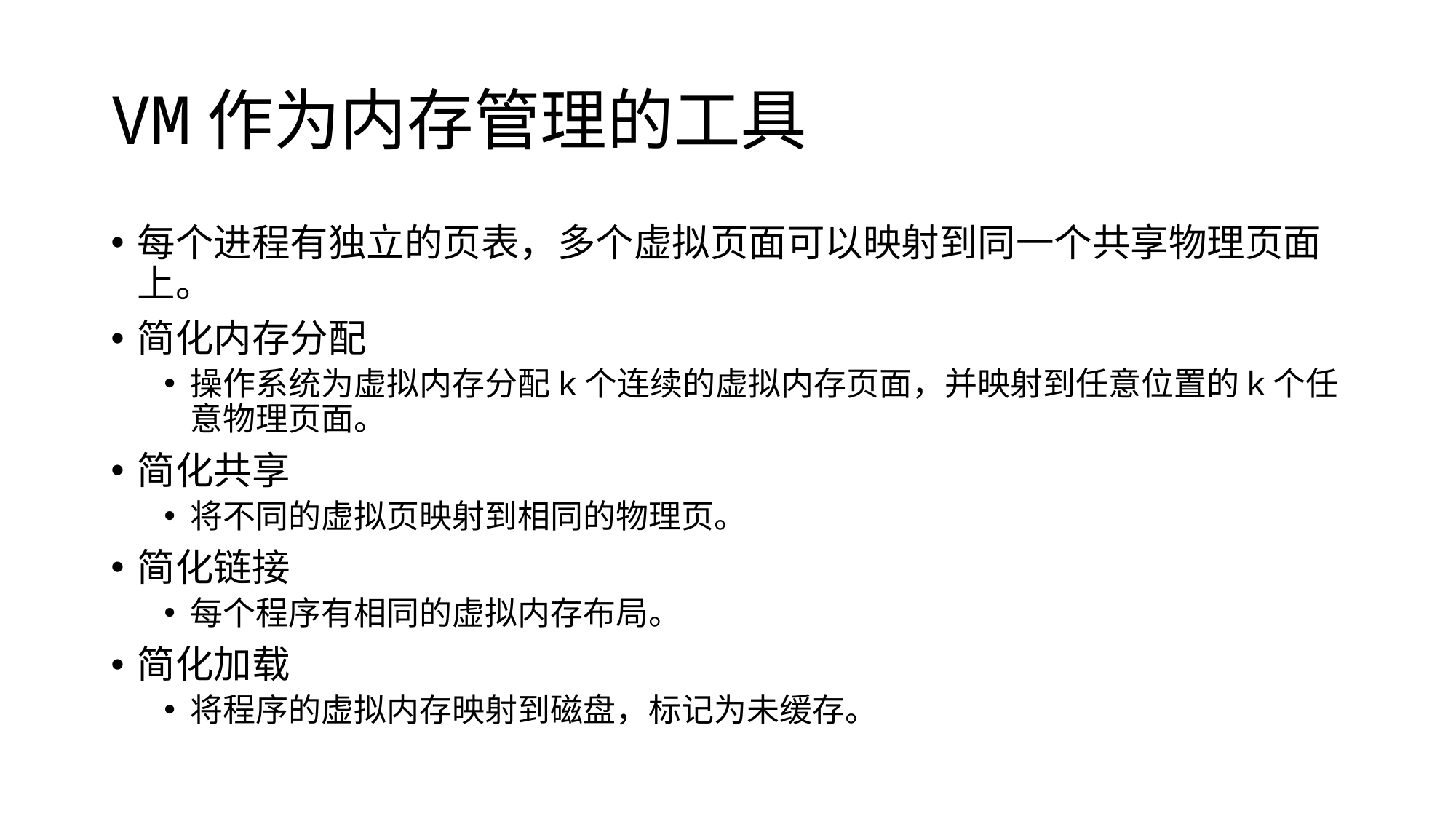

# VM作为内存管理的工具
每个进程有独立的页表，多个虚拟页面可以映射到同一个共享物理页面上。
简化内存分配
操作系统为虚拟内存分配k个连续的虚拟内存页面，并映射到任意位置的k个任意物理页面。
简化共享
将不同的虚拟页映射到相同的物理页。
简化链接
每个程序有相同的虚拟内存布局。
简化加载
将程序的虚拟内存映射到磁盘，标记为未缓存。